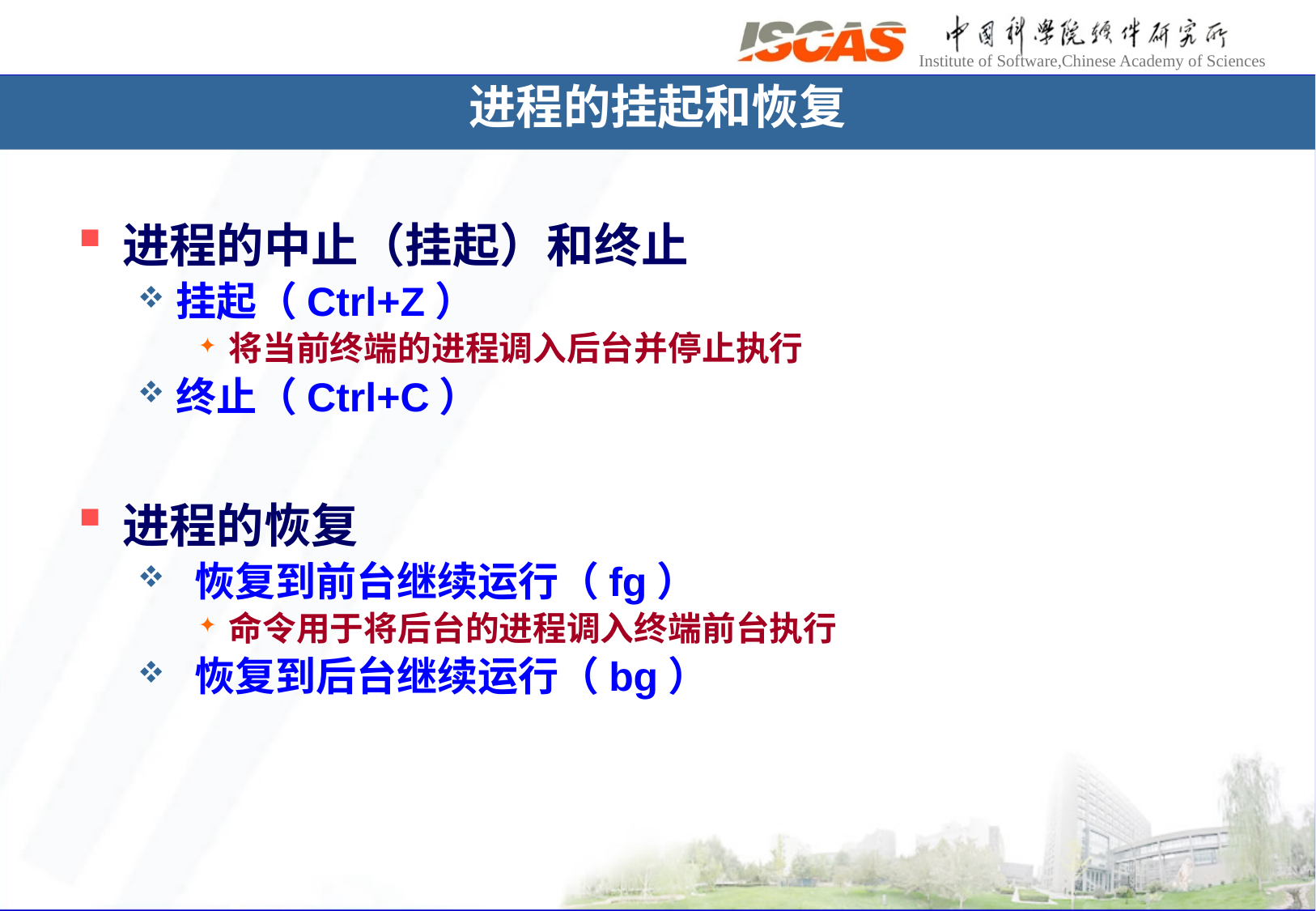

# 进程的挂起和恢复
进程的中止（挂起）和终止
挂起（Ctrl+Z）
将当前终端的进程调入后台并停止执行
终止（Ctrl+C）

进程的恢复
 恢复到前台继续运行（fg）
命令用于将后台的进程调入终端前台执行
 恢复到后台继续运行（bg）